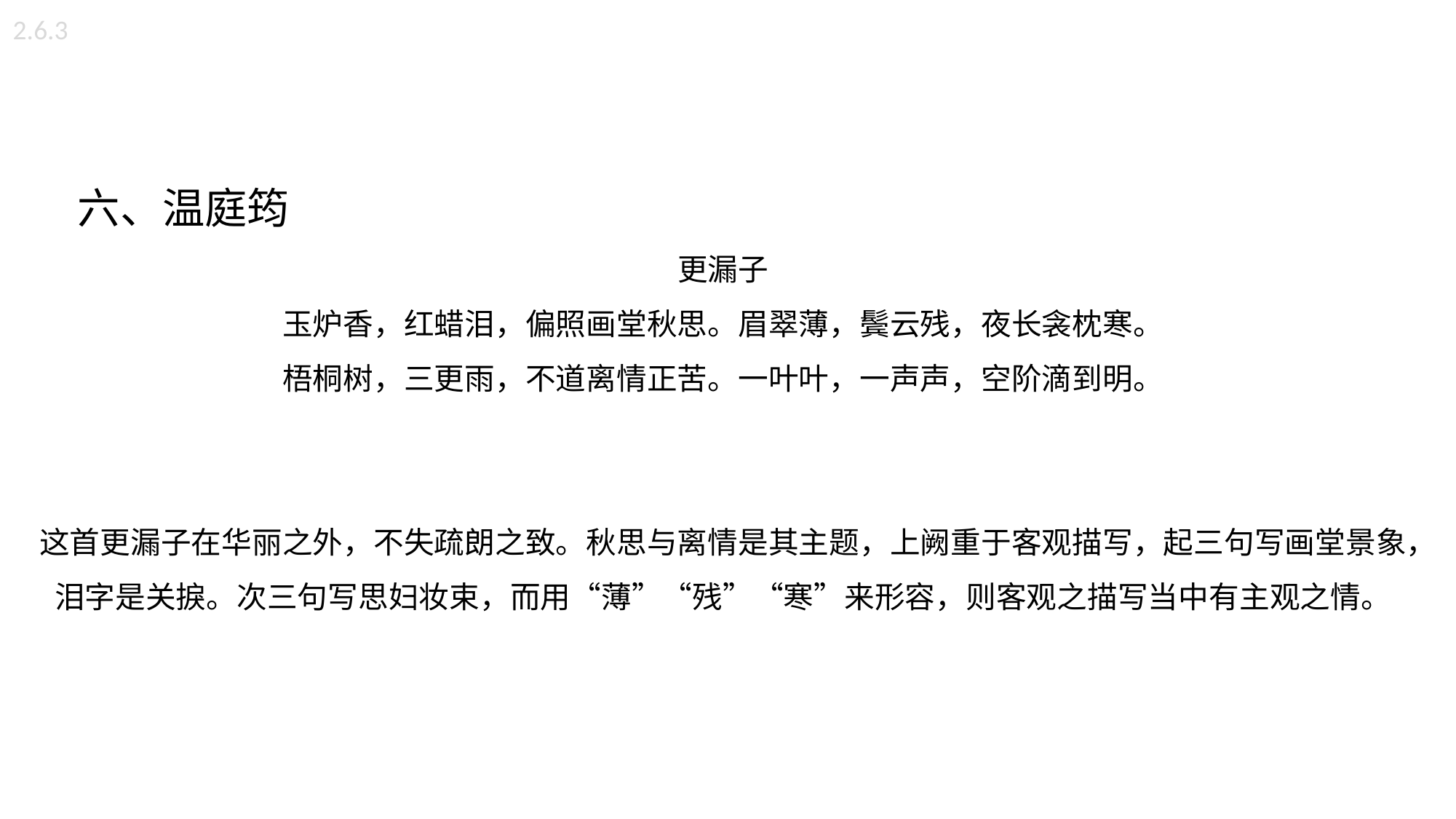

2.6.3
     六、温庭筠
更漏子
玉炉香，红蜡泪，偏照画堂秋思。眉翠薄，鬓云残，夜长衾枕寒。
梧桐树，三更雨，不道离情正苦。一叶叶，一声声，空阶滴到明。

这首更漏子在华丽之外，不失疏朗之致。秋思与离情是其主题，上阙重于客观描写，起三句写画堂景象，泪字是关捩。次三句写思妇妆束，而用“薄”“残”“寒”来形容，则客观之描写当中有主观之情。